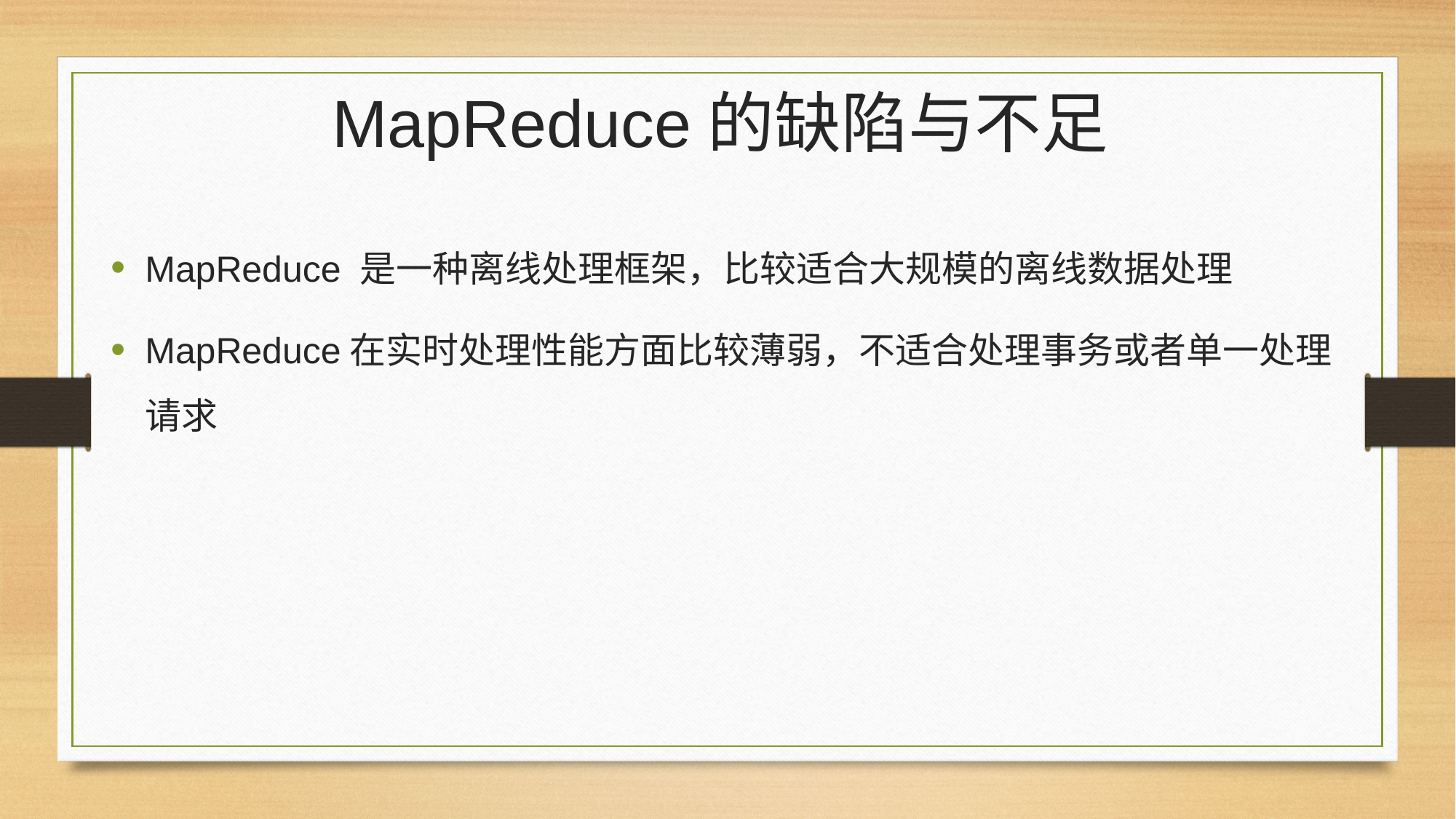

# MapReduce的缺陷与不足
MapReduce 是一种离线处理框架，比较适合大规模的离线数据处理
MapReduce在实时处理性能方面比较薄弱，不适合处理事务或者单一处理请求